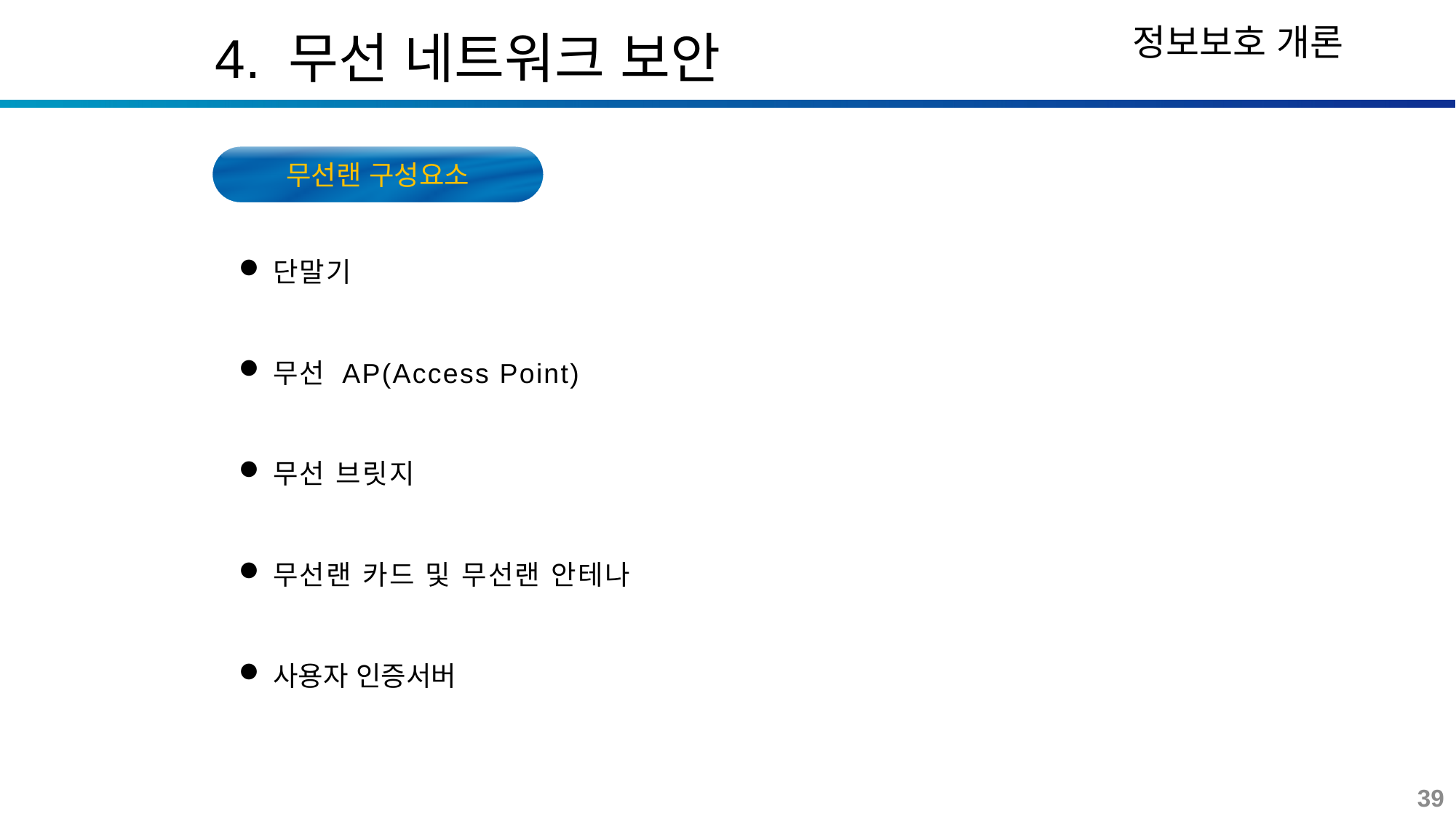

4. 무선 네트워크 보안
무선랜 구성요소

단말기

무선 AP(Access Point)

무선 브릿지

무선랜 카드 및 무선랜 안테나

사용자 인증서버

39